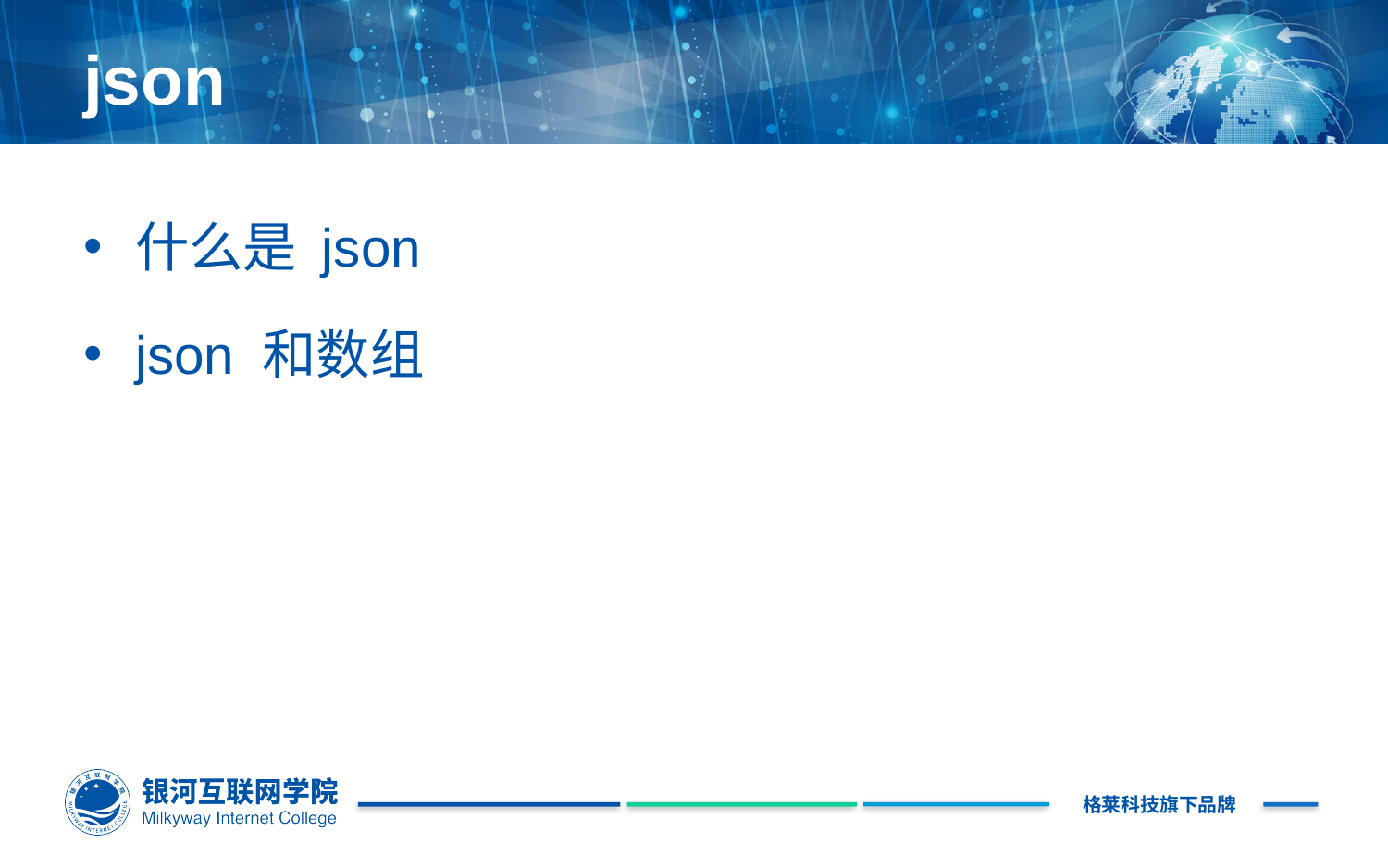

# json
什么是 json
json 和数组
json 和 for in